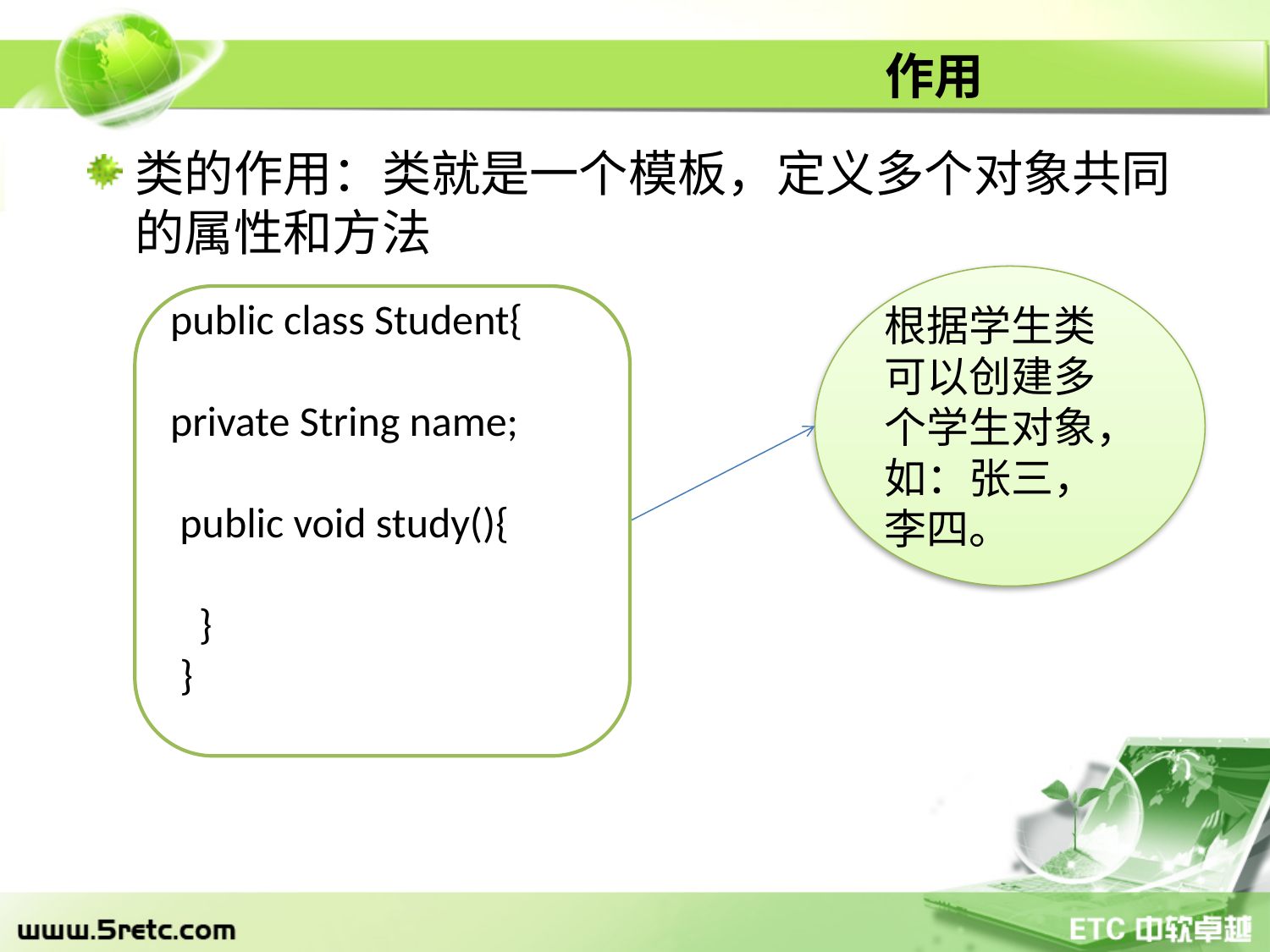

# 作用
类的作用：类就是一个模板，定义多个对象共同的属性和方法

根据学生类可以创建多个学生对象，如：张三，李四。
public class Student{

private String name;

 public void study(){

   }
 }